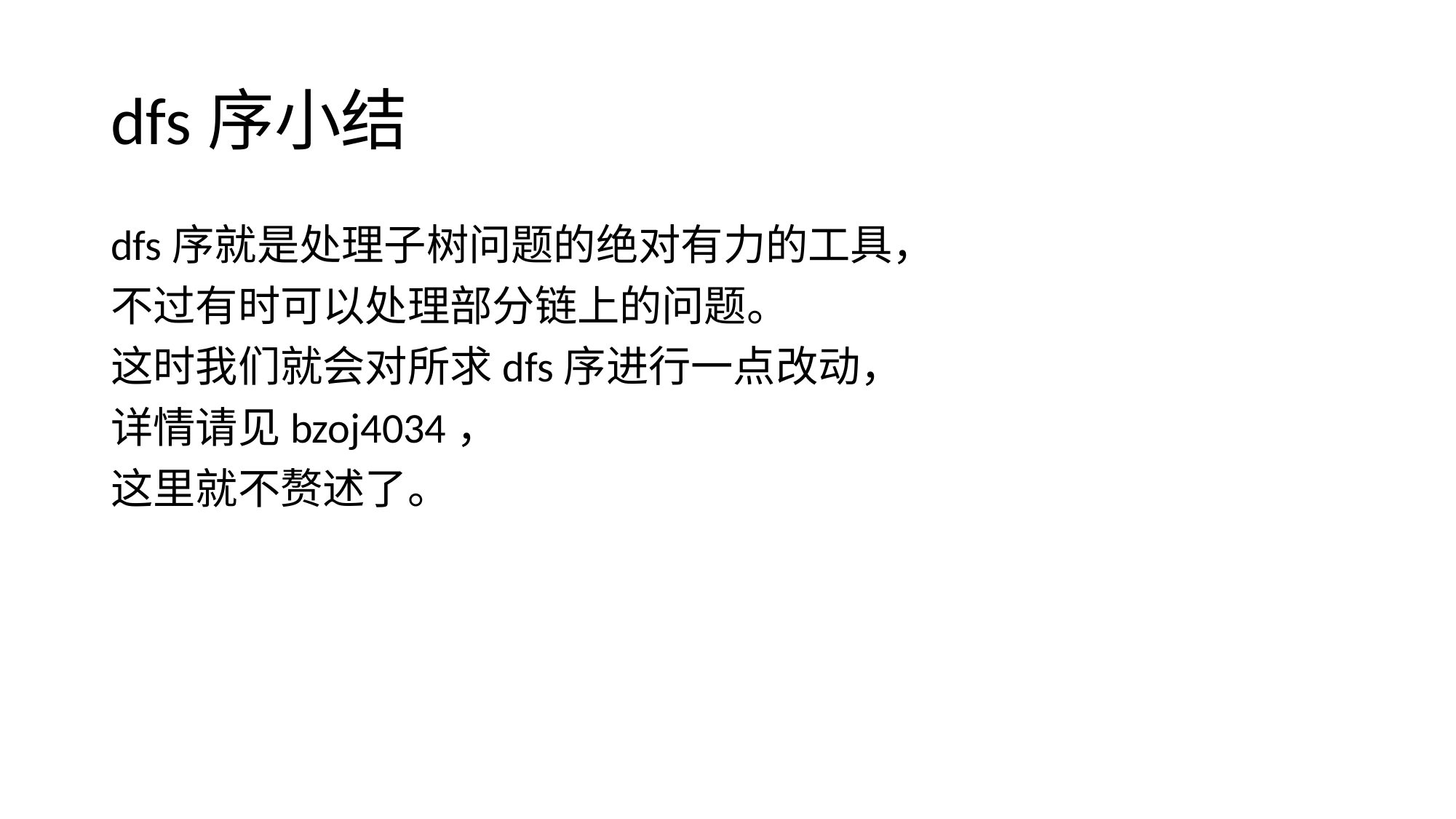

# dfs序小结
dfs序就是处理子树问题的绝对有力的工具，
不过有时可以处理部分链上的问题。
这时我们就会对所求dfs序进行一点改动，
详情请见bzoj4034，
这里就不赘述了。